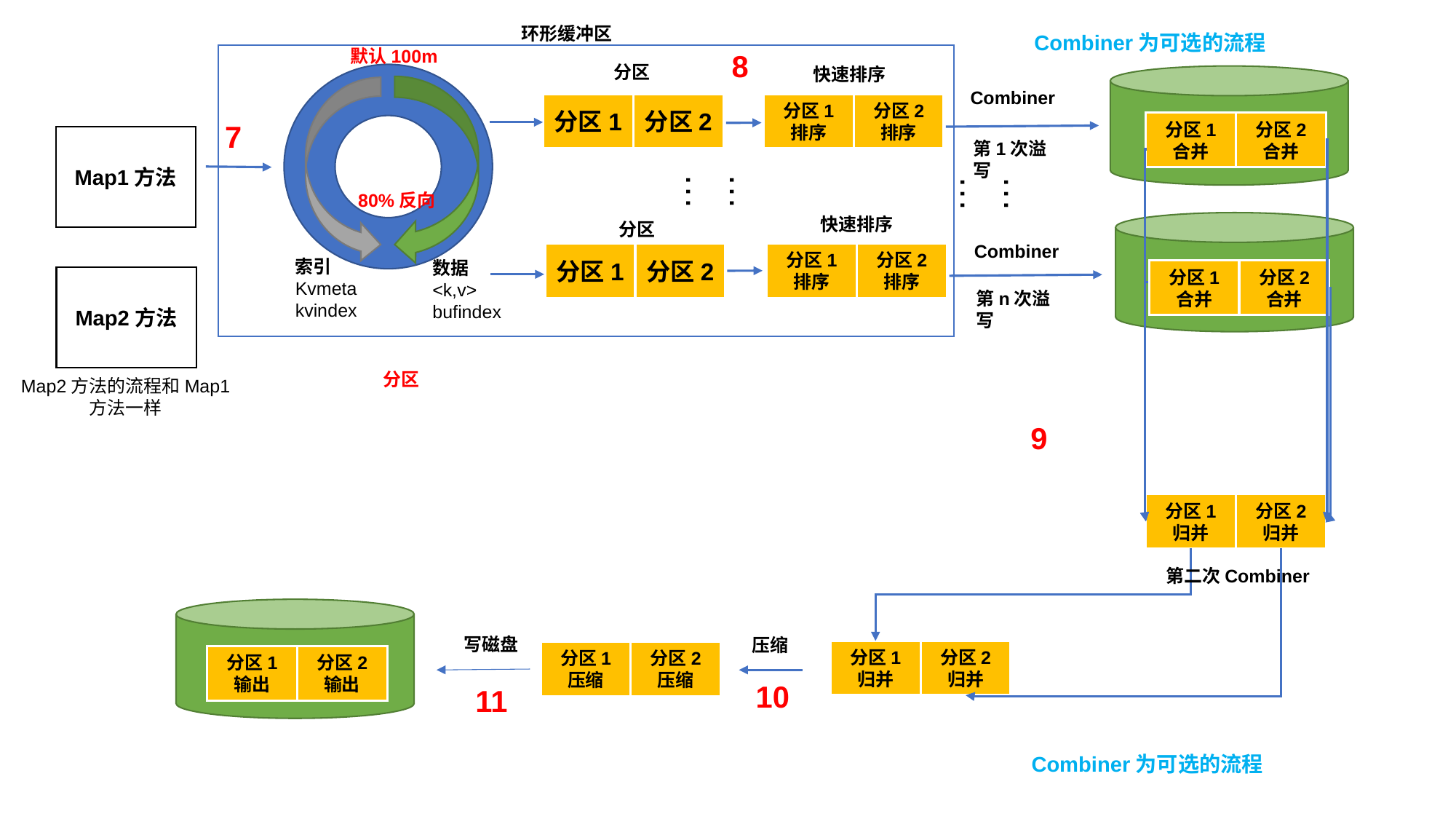

环形缓冲区
Combiner为可选的流程
默认100m
8

分区
快速排序

Combiner
分区1
分区2
分区1
排序
分区2
排序
7
分区1
合并
分区2
合并
Map1方法
第1次溢写
……
……
80%反向
快速排序
分区

Combiner
分区1
分区2
分区1
排序
分区2
排序
索引
Kvmeta
kvindex
数据
<k,v>
bufindex
分区1
合并
分区2
合并
Map2方法
第n次溢写
分区
Map2方法的流程和Map1方法一样
9
分区1
归并
分区2
归并
第二次Combiner

写磁盘
压缩
分区1
归并
分区2
归并
分区1
压缩
分区2
压缩
分区1
输出
分区2
输出
10
11
Combiner为可选的流程